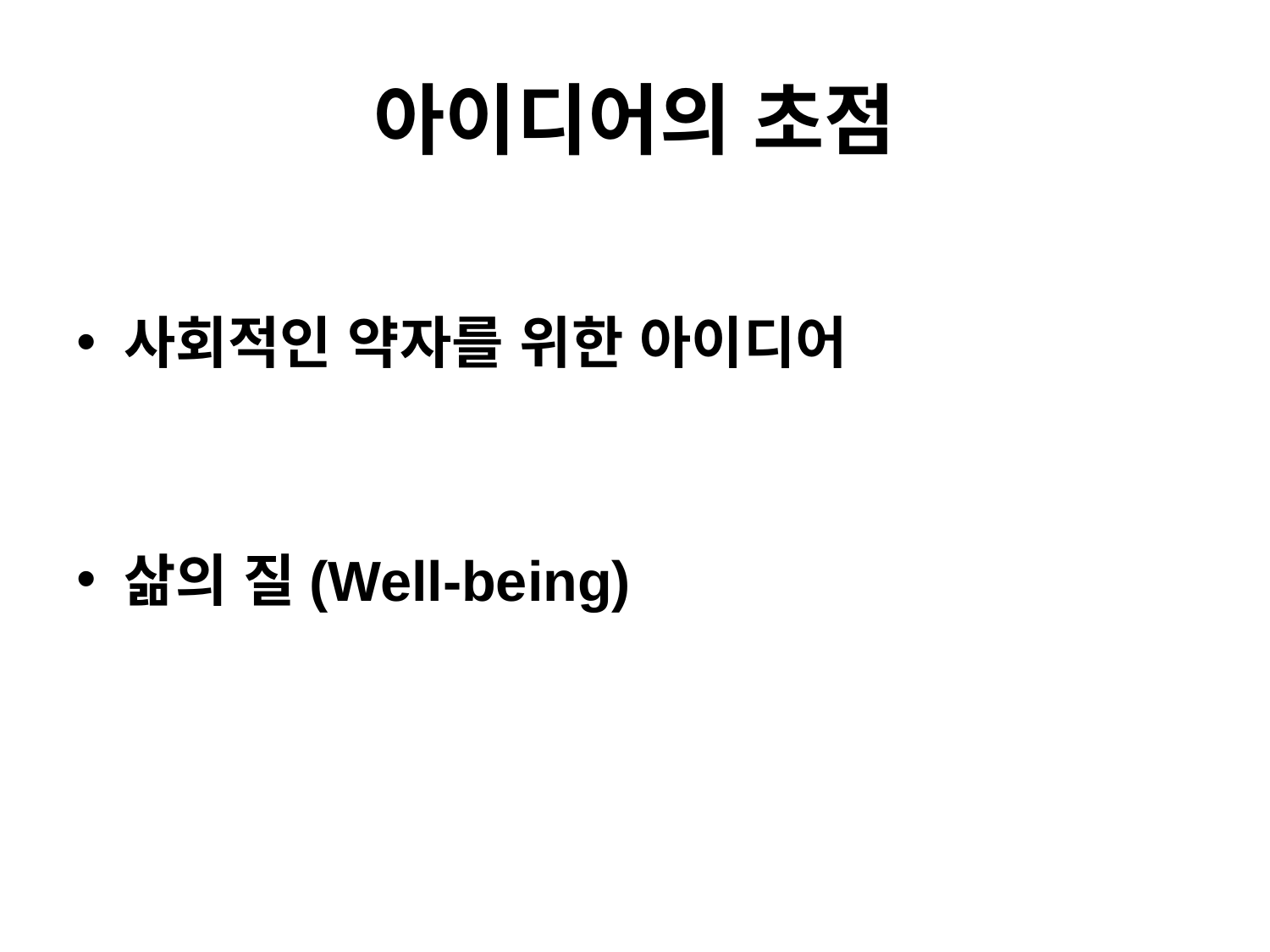

# 아이디어의 초점

사회적인 약자를 위한 아이디어

삶의 질(Well-being)